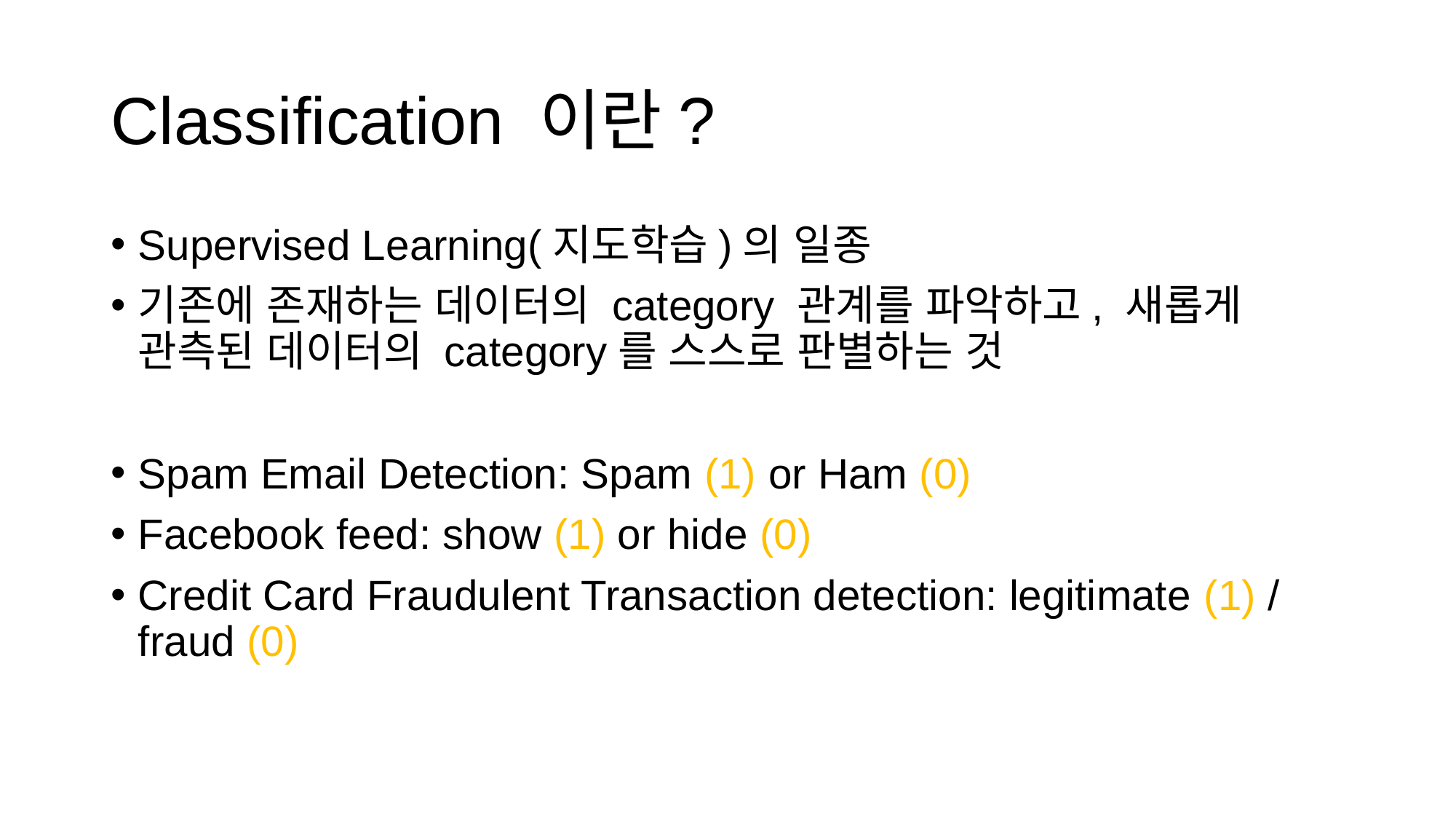

# Classification 이란?
Supervised Learning(지도학습)의 일종
기존에 존재하는 데이터의 category 관계를 파악하고, 새롭게 관측된 데이터의 category를 스스로 판별하는 것

Spam Email Detection: Spam (1) or Ham (0)
Facebook feed: show (1) or hide (0)
Credit Card Fraudulent Transaction detection: legitimate (1) /fraud (0)